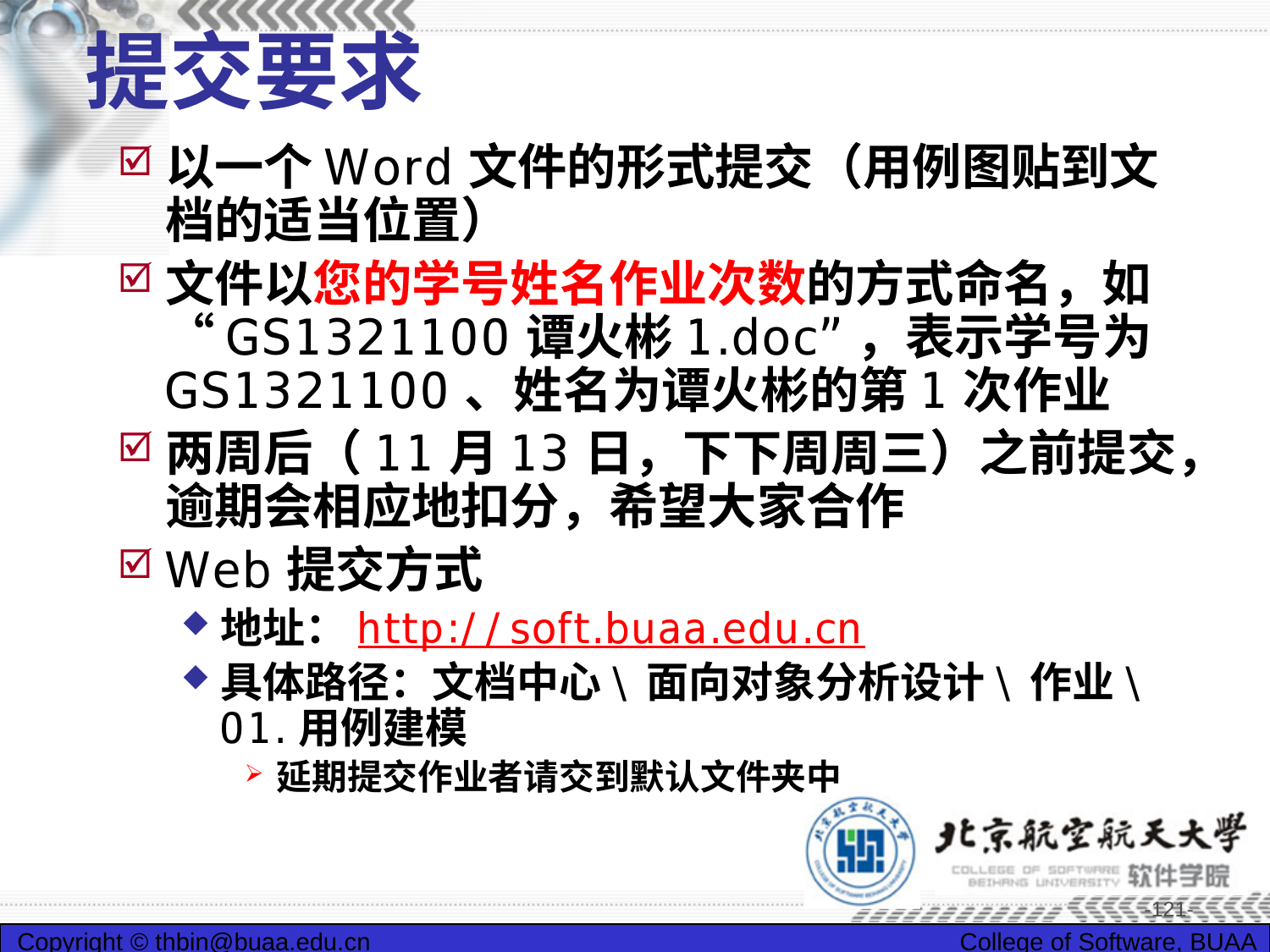

# 提交要求
以一个Word文件的形式提交（用例图贴到文档的适当位置）
文件以您的学号姓名作业次数的方式命名，如“GS1321100谭火彬1.doc”，表示学号为GS1321100、姓名为谭火彬的第1次作业
两周后（11月13日，下下周周三）之前提交，逾期会相应地扣分，希望大家合作
Web提交方式
地址：http://soft.buaa.edu.cn
具体路径：文档中心\面向对象分析设计\作业\01.用例建模
延期提交作业者请交到默认文件夹中
-121-